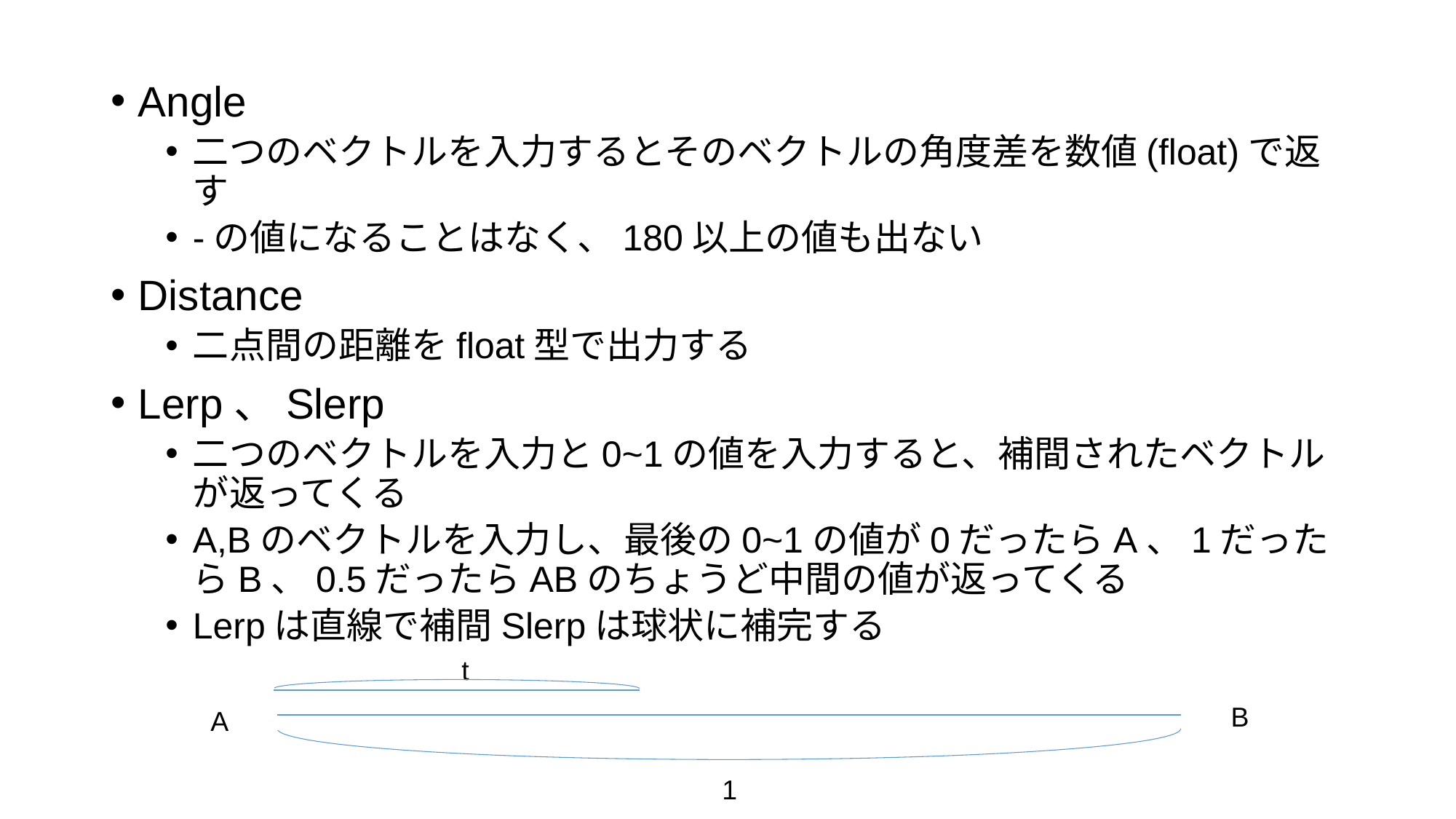

Angle
二つのベクトルを入力するとそのベクトルの角度差を数値(float)で返す
-の値になることはなく、180以上の値も出ない
Distance
二点間の距離をfloat型で出力する
Lerp、Slerp
二つのベクトルを入力と0~1の値を入力すると、補間されたベクトルが返ってくる
A,Bのベクトルを入力し、最後の0~1の値が0だったらA、1だったらB、0.5だったらABのちょうど中間の値が返ってくる
Lerpは直線で補間Slerpは球状に補完する

t
B
A
1